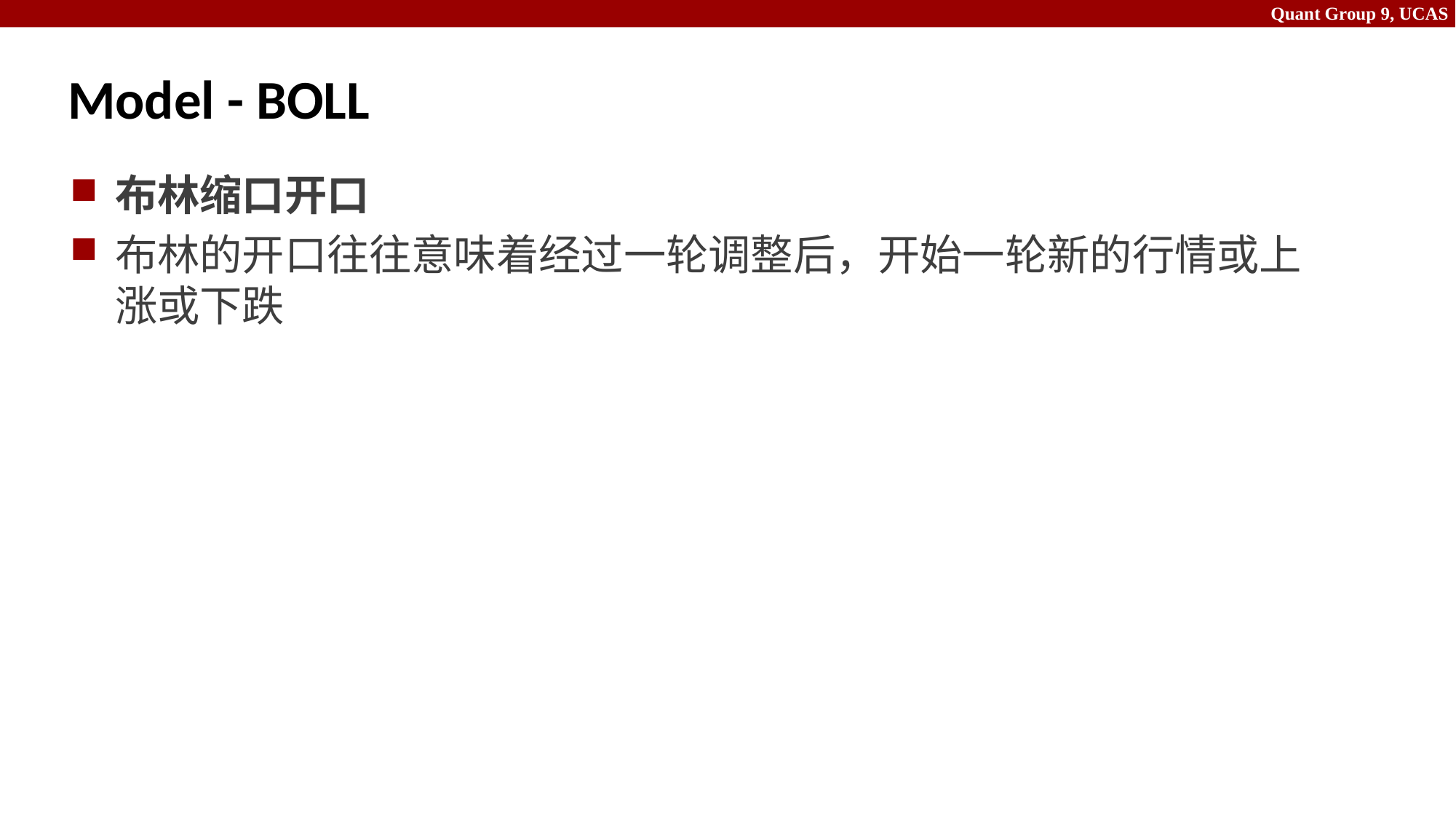

# Model - BOLL
布林缩口开口
布林的开口往往意味着经过一轮调整后，开始一轮新的行情或上涨或下跌